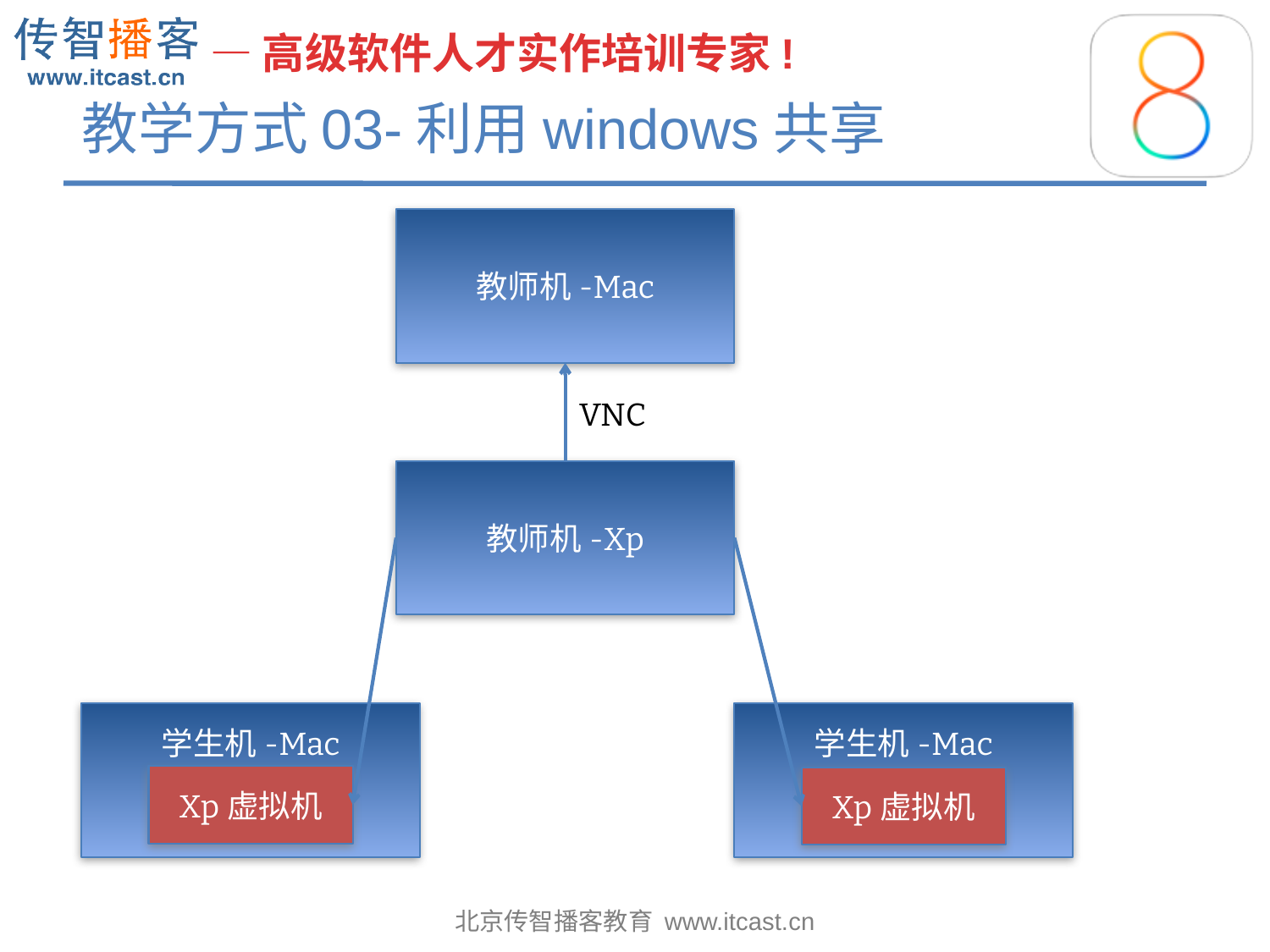

# 教学方式03-利用windows共享
教师机-Mac
VNC
教师机-Xp
学生机-Mac

学生机-Mac

Xp虚拟机
Xp虚拟机